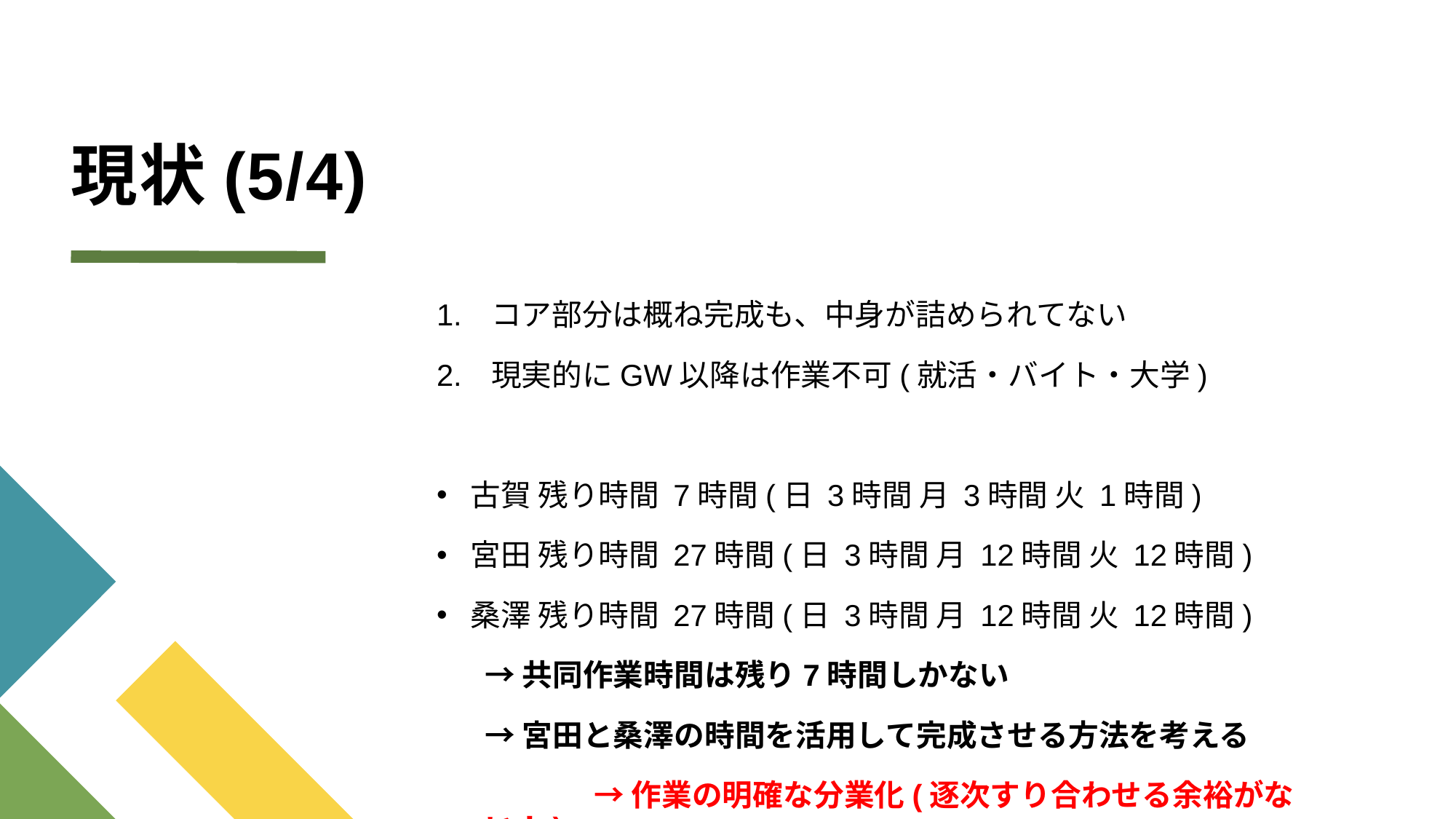

# 現状(5/4)
コア部分は概ね完成も、中身が詰められてない
現実的にGW以降は作業不可(就活・バイト・大学)

古賀 残り時間 7時間(日 3時間 月 3時間 火 1時間)
宮田 残り時間 27時間(日 3時間 月 12時間 火 12時間)
桑澤 残り時間 27時間(日 3時間 月 12時間 火 12時間)
→共同作業時間は残り7時間しかない
→宮田と桑澤の時間を活用して完成させる方法を考える
	→作業の明確な分業化(逐次すり合わせる余裕がない！)